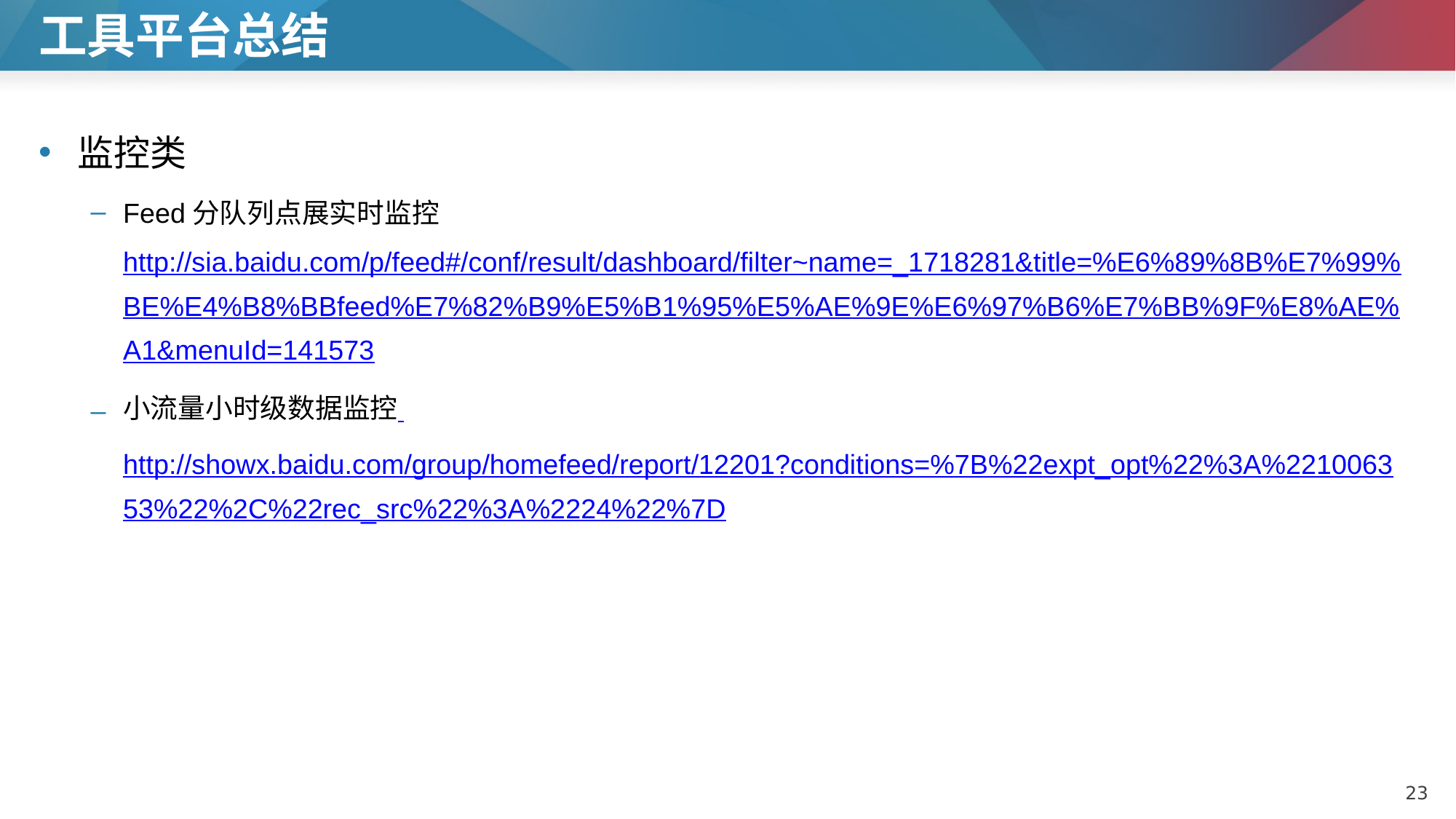

# 工具平台总结
监控类
Feed分队列点展实时监控 http://sia.baidu.com/p/feed#/conf/result/dashboard/filter~name=_1718281&title=%E6%89%8B%E7%99%BE%E4%B8%BBfeed%E7%82%B9%E5%B1%95%E5%AE%9E%E6%97%B6%E7%BB%9F%E8%AE%A1&menuId=141573
小流量小时级数据监控 http://showx.baidu.com/group/homefeed/report/12201?conditions=%7B%22expt_opt%22%3A%221006353%22%2C%22rec_src%22%3A%2224%22%7D